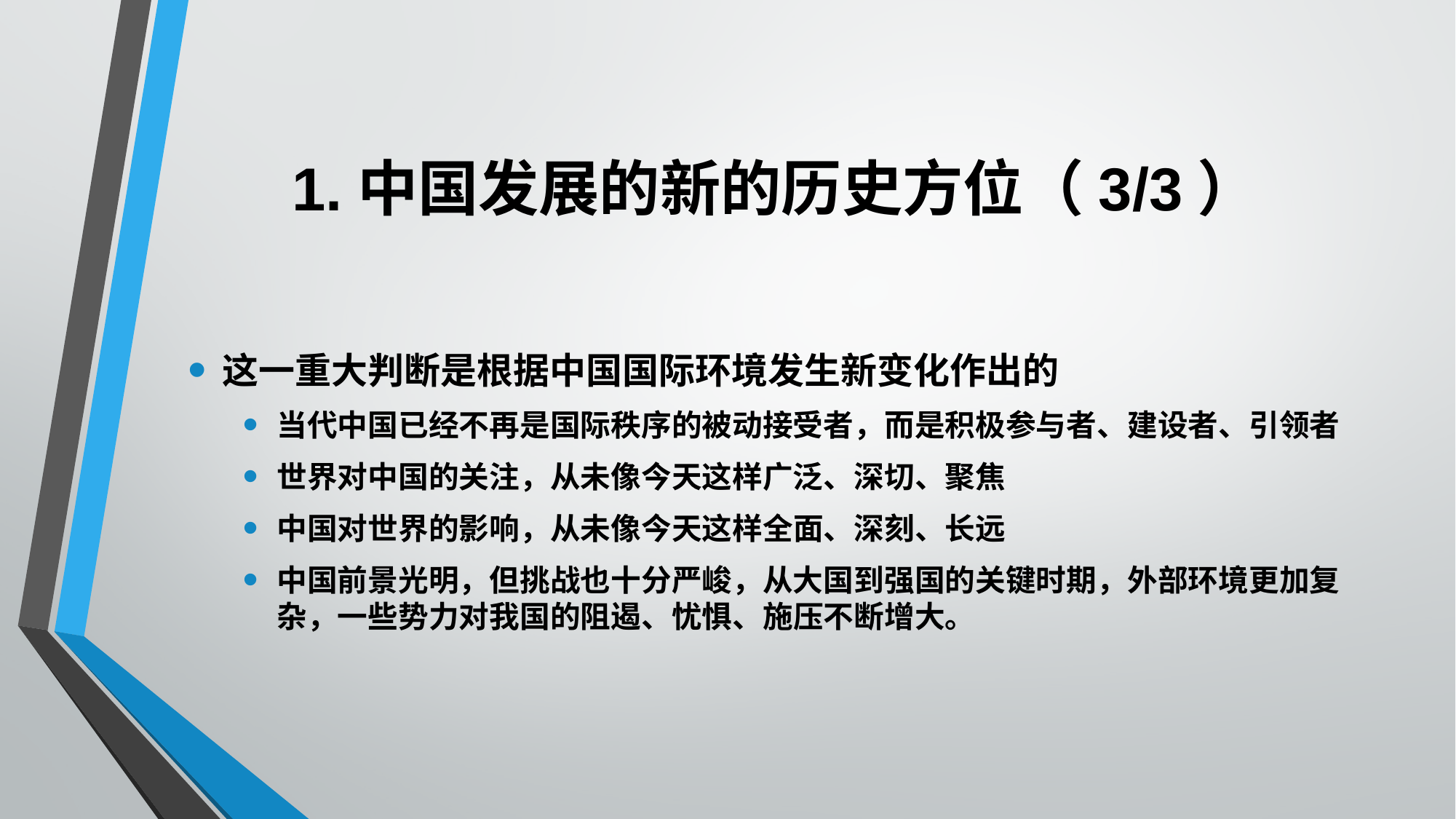

# 1.中国发展的新的历史方位（3/3）
这一重大判断是根据中国国际环境发生新变化作出的
当代中国已经不再是国际秩序的被动接受者，而是积极参与者、建设者、引领者
世界对中国的关注，从未像今天这样广泛、深切、聚焦
中国对世界的影响，从未像今天这样全面、深刻、长远
中国前景光明，但挑战也十分严峻，从大国到强国的关键时期，外部环境更加复杂，一些势力对我国的阻遏、忧惧、施压不断增大。